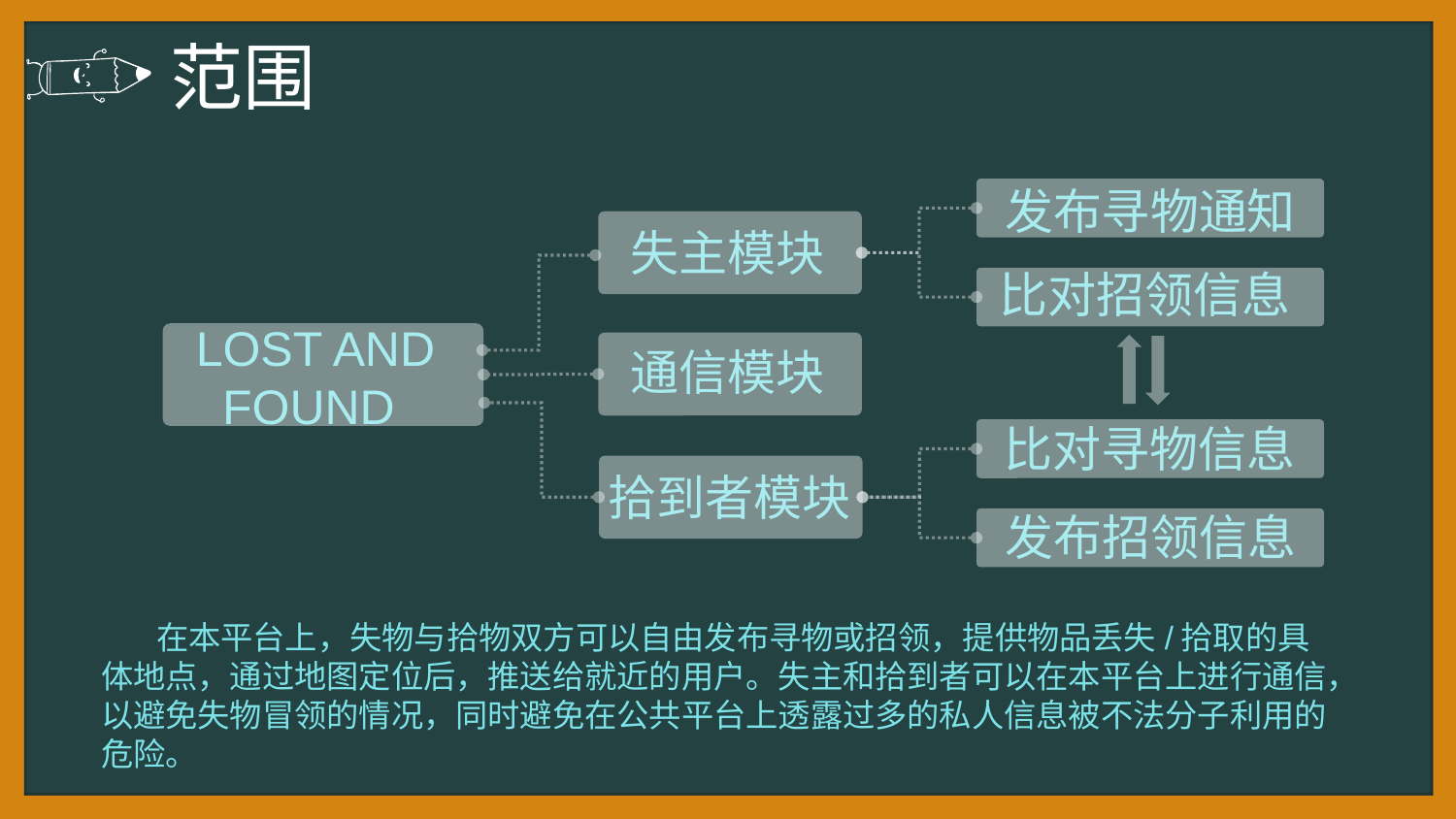

范围
发布寻物通知

失主模块
比对招领信息
LOST AND FOUND

通信模块

比对寻物信息

拾到者模块
发布招领信息
        在本平台上，失物与拾物双方可以自由发布寻物或招领，提供物品丢失/拾取的具体地点，通过地图定位后，推送给就近的用户。失主和拾到者可以在本平台上进行通信，以避免失物冒领的情况，同时避免在公共平台上透露过多的私人信息被不法分子利用的危险。